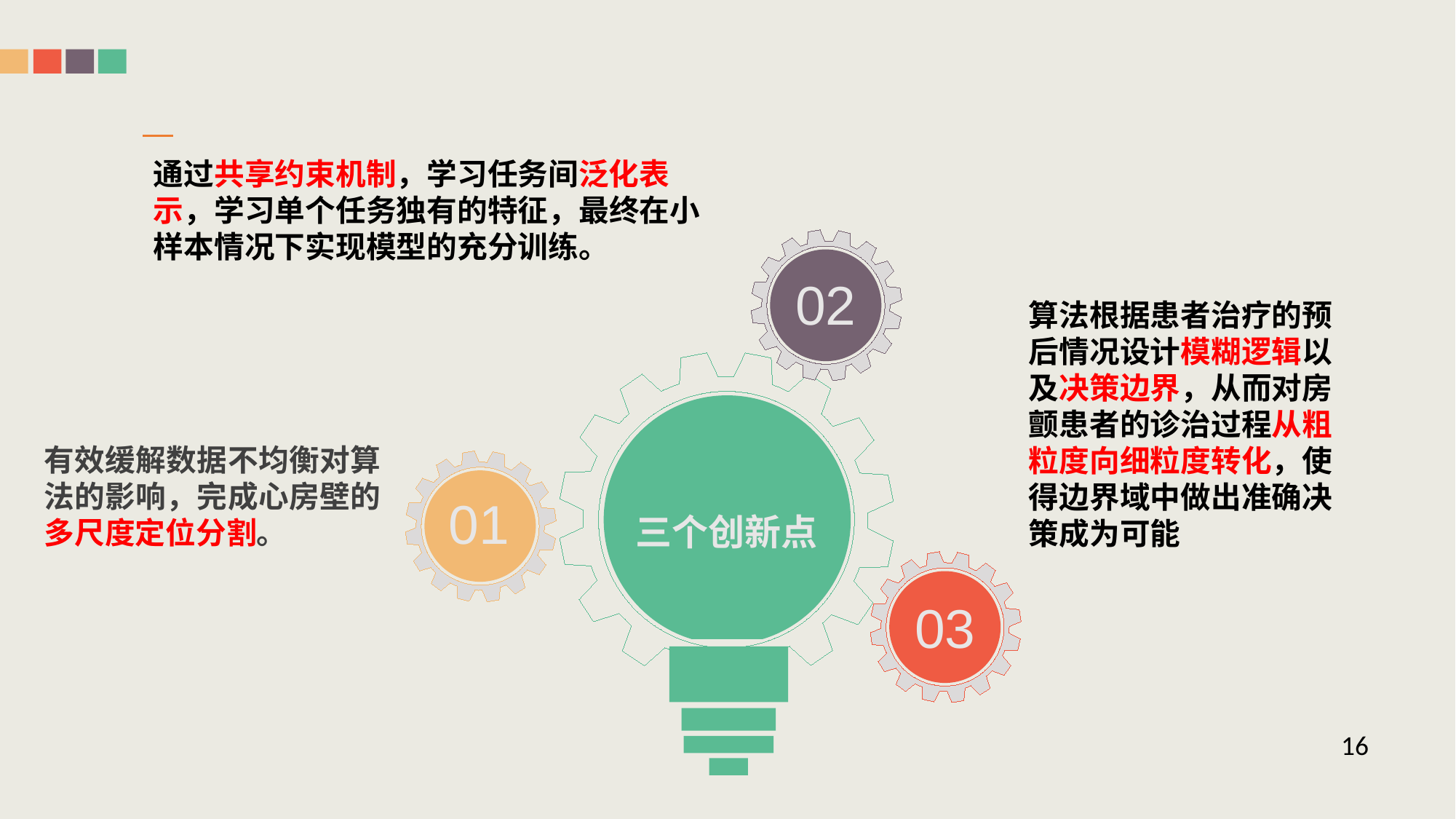

通过共享约束机制，学习任务间泛化表示，学习单个任务独有的特征，最终在小样本情况下实现模型的充分训练。

02
算法根据患者治疗的预后情况设计模糊逻辑以及决策边界，从而对房颤患者的诊治过程从粗粒度向细粒度转化，使得边界域中做出准确决策成为可能

三个创新点

有效缓解数据不均衡对算法的影响，完成心房壁的多尺度定位分割。

01

03
16